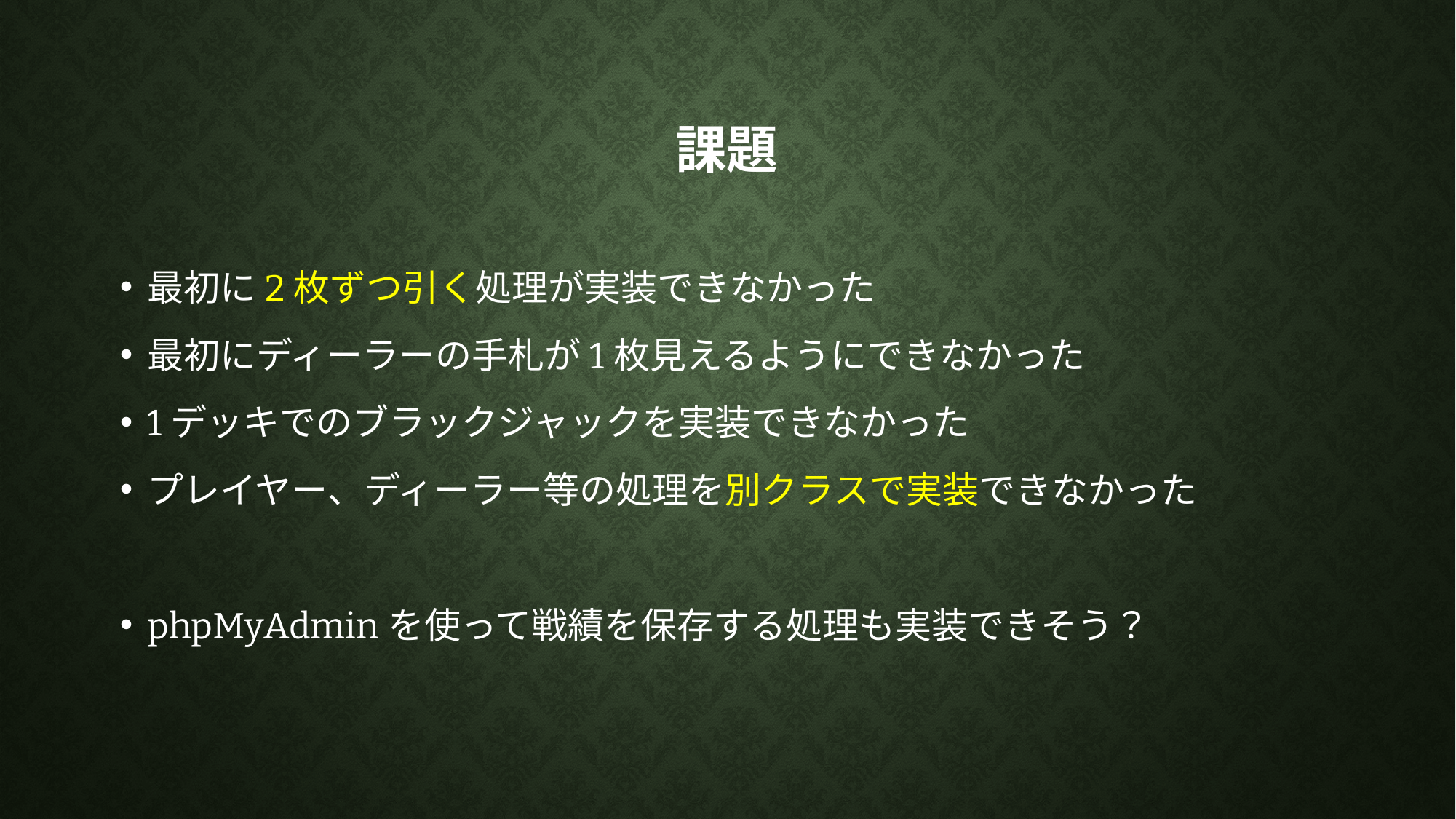

# 課題
最初に2枚ずつ引く処理が実装できなかった
最初にディーラーの手札が1枚見えるようにできなかった
1デッキでのブラックジャックを実装できなかった
プレイヤー、ディーラー等の処理を別クラスで実装できなかった

phpMyAdminを使って戦績を保存する処理も実装できそう？